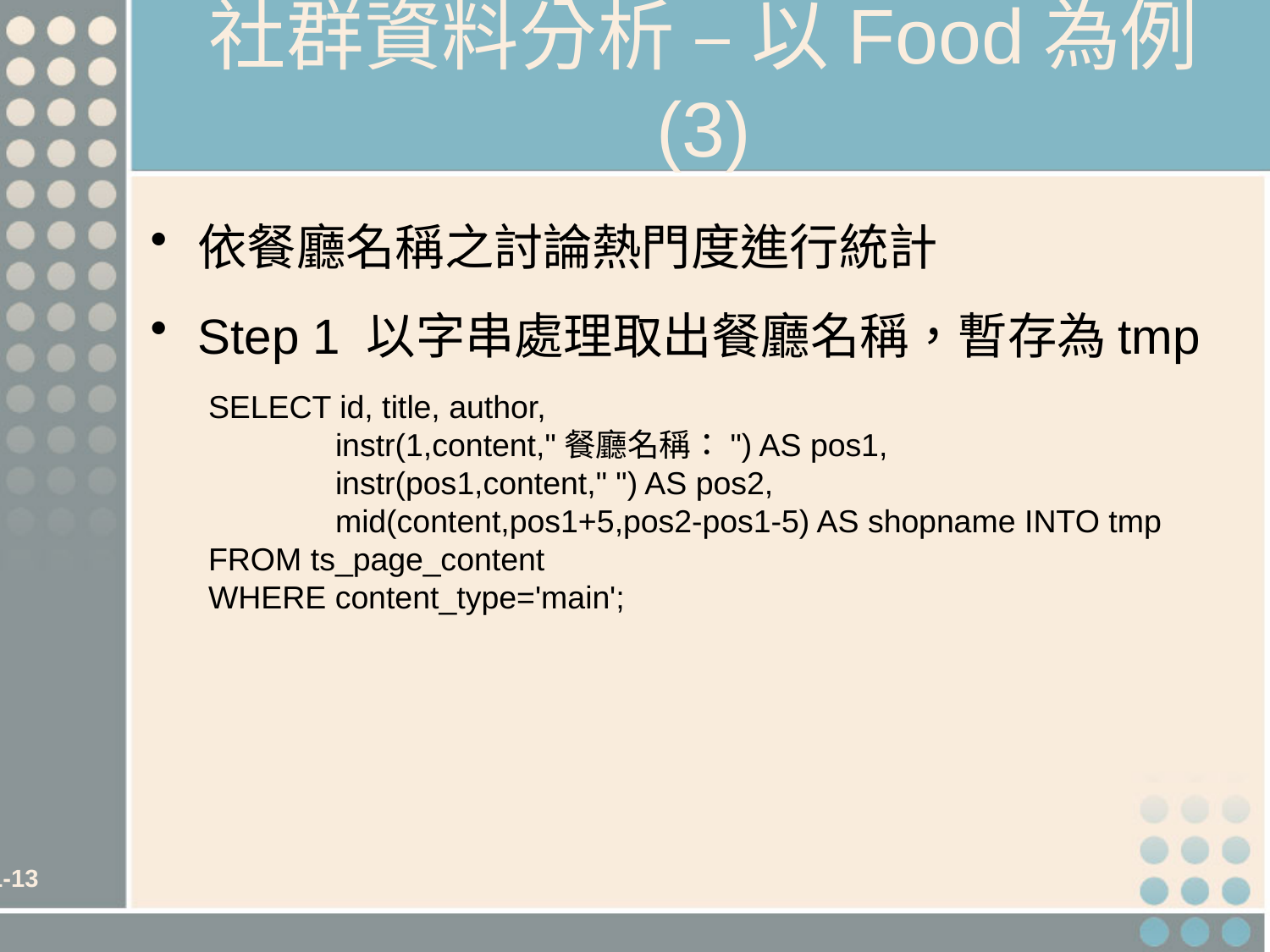

# 社群資料分析 – 以Food為例 (3)
依餐廳名稱之討論熱門度進行統計
Step 1 以字串處理取出餐廳名稱，暫存為tmp

SELECT id, title, author,
	instr(1,content,"餐廳名稱：") AS pos1,
	instr(pos1,content," ") AS pos2,
	mid(content,pos1+5,pos2-pos1-5) AS shopname INTO tmp
FROM ts_page_content
WHERE content_type='main';